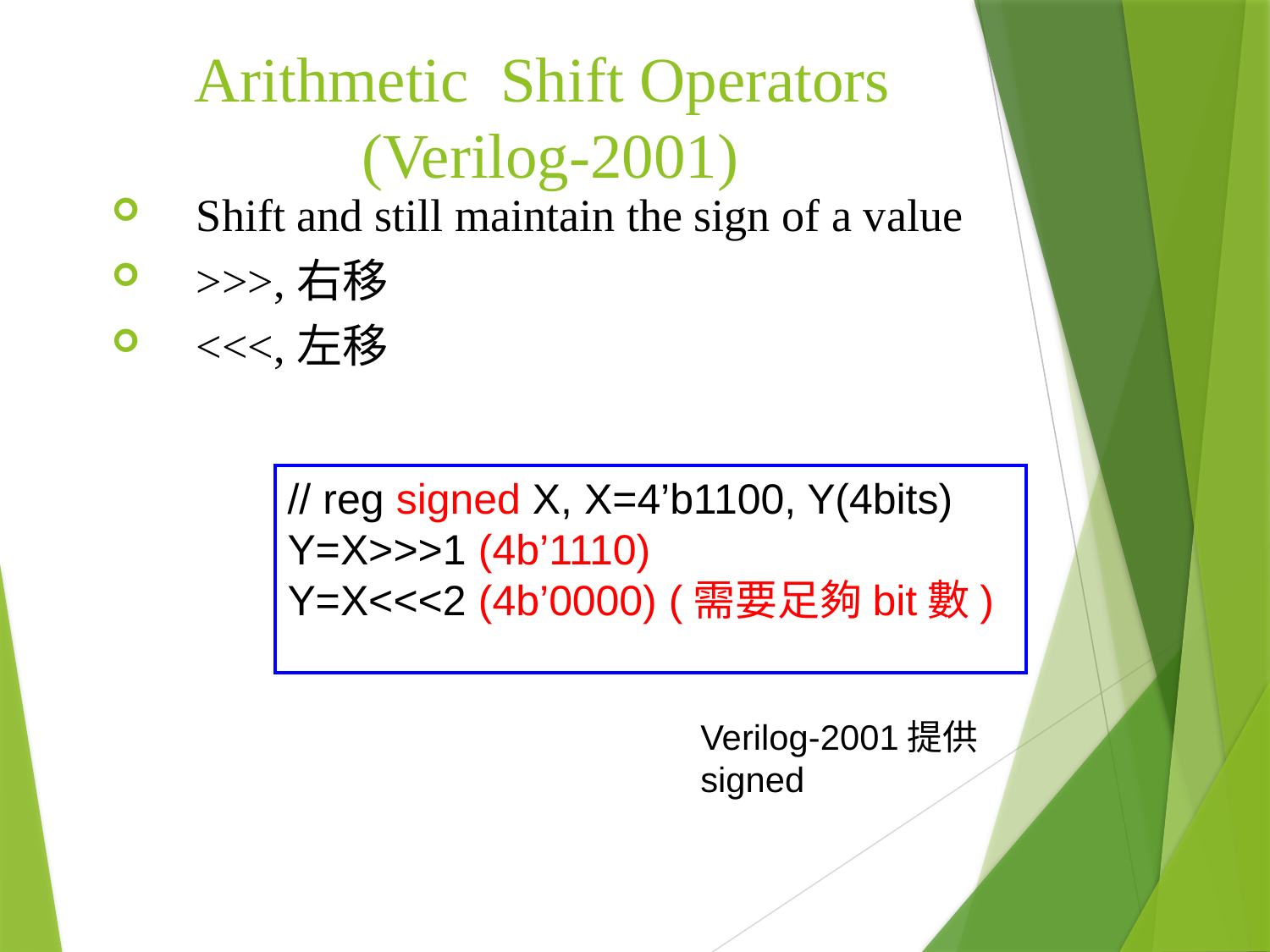

# Arithmetic  Shift Operators (Verilog-2001)
Shift and still maintain the sign of a value
>>>,右移
<<<,左移
// reg signed X, X=4’b1100, Y(4bits)
Y=X>>>1 (4b’1110)
Y=X<<<2 (4b’0000) (需要足夠bit數)

Verilog-2001提供signed